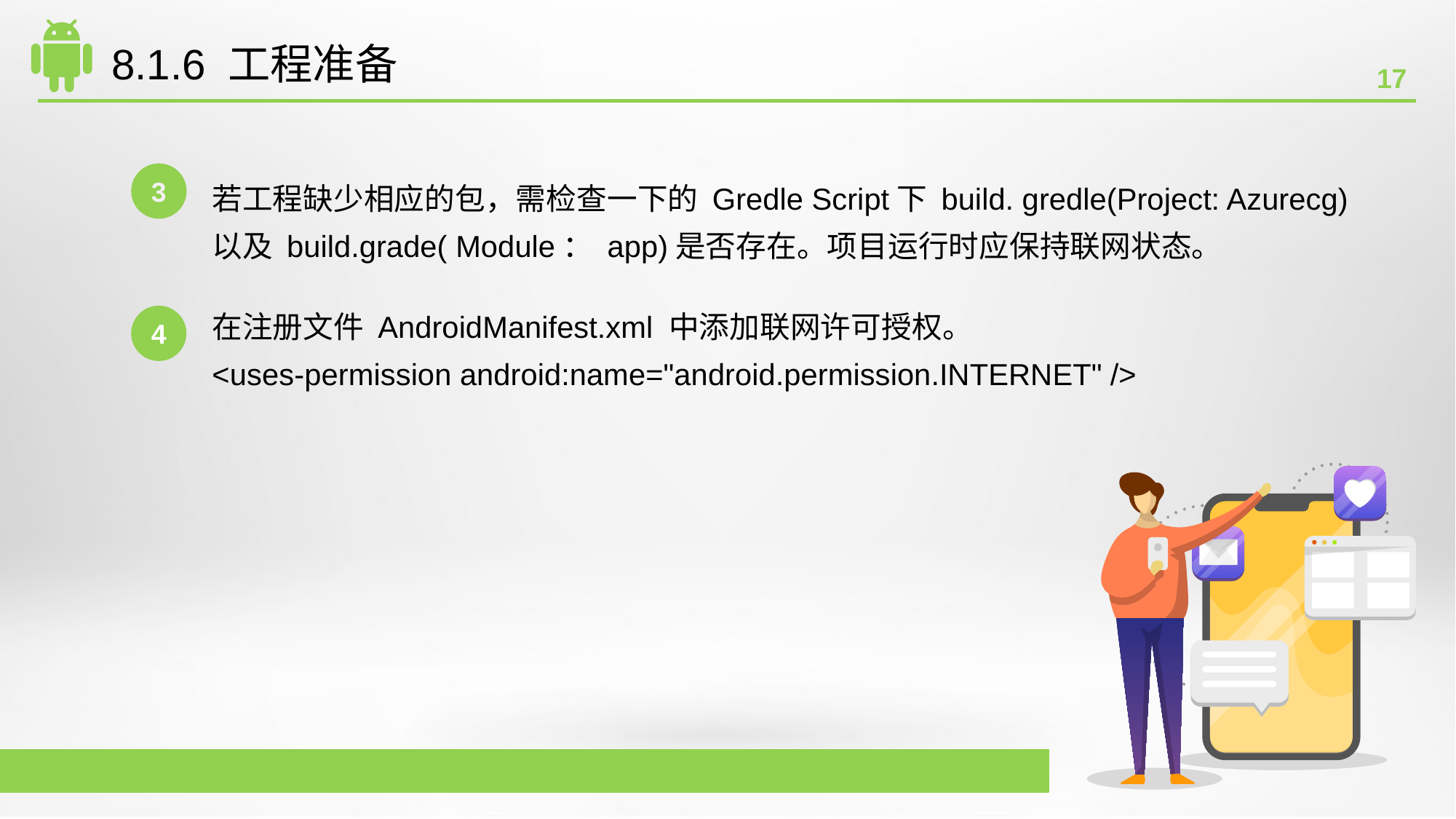

# 8.1.6 工程准备
3
若工程缺少相应的包，需检查一下的 Gredle Script下 build. gredle(Project: Azurecg)以及 build.grade( Module： app)是否存在。项目运行时应保持联网状态。
在注册文件 AndroidManifest.xml 中添加联网许可授权。
<uses-permission android:name="android.permission.INTERNET" />
4